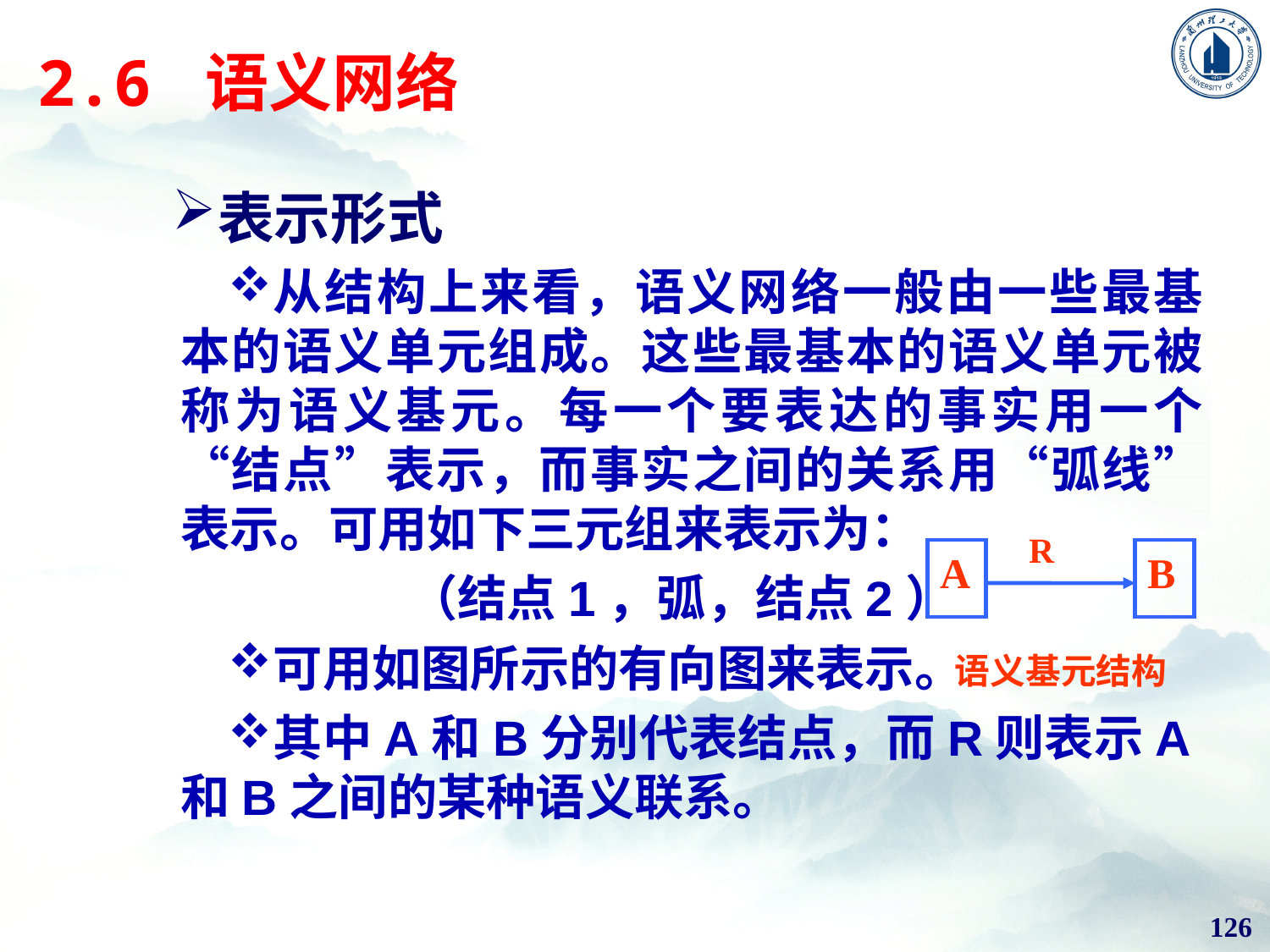

# 2.6 语义网络
表示形式
从结构上来看，语义网络一般由一些最基本的语义单元组成。这些最基本的语义单元被称为语义基元。每一个要表达的事实用一个“结点”表示，而事实之间的关系用“弧线”表示。可用如下三元组来表示为：
               （结点1，弧，结点2）
可用如图所示的有向图来表示。
其中A和B分别代表结点，而R则表示A和B之间的某种语义联系。

R
A
B

语义基元结构
126